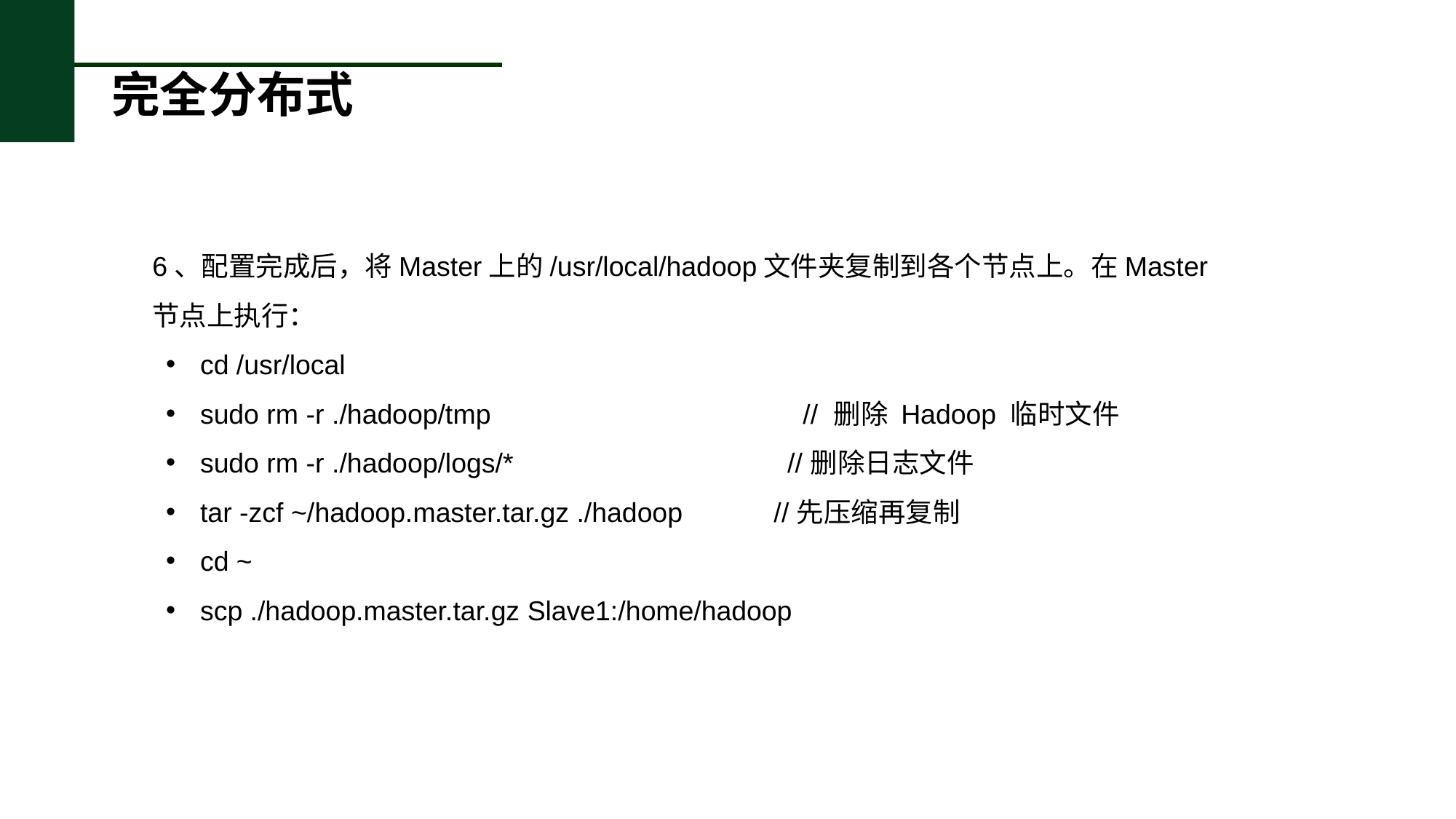

# 完全分布式
6、配置完成后，将Master上的/usr/local/hadoop文件夹复制到各个节点上。在Master节点上执行：
cd /usr/local
sudo rm -r ./hadoop/tmp                                         // 删除 Hadoop 临时文件
sudo rm -r ./hadoop/logs/*                                    //删除日志文件
tar -zcf ~/hadoop.master.tar.gz ./hadoop            //先压缩再复制
cd ~
scp ./hadoop.master.tar.gz Slave1:/home/hadoop